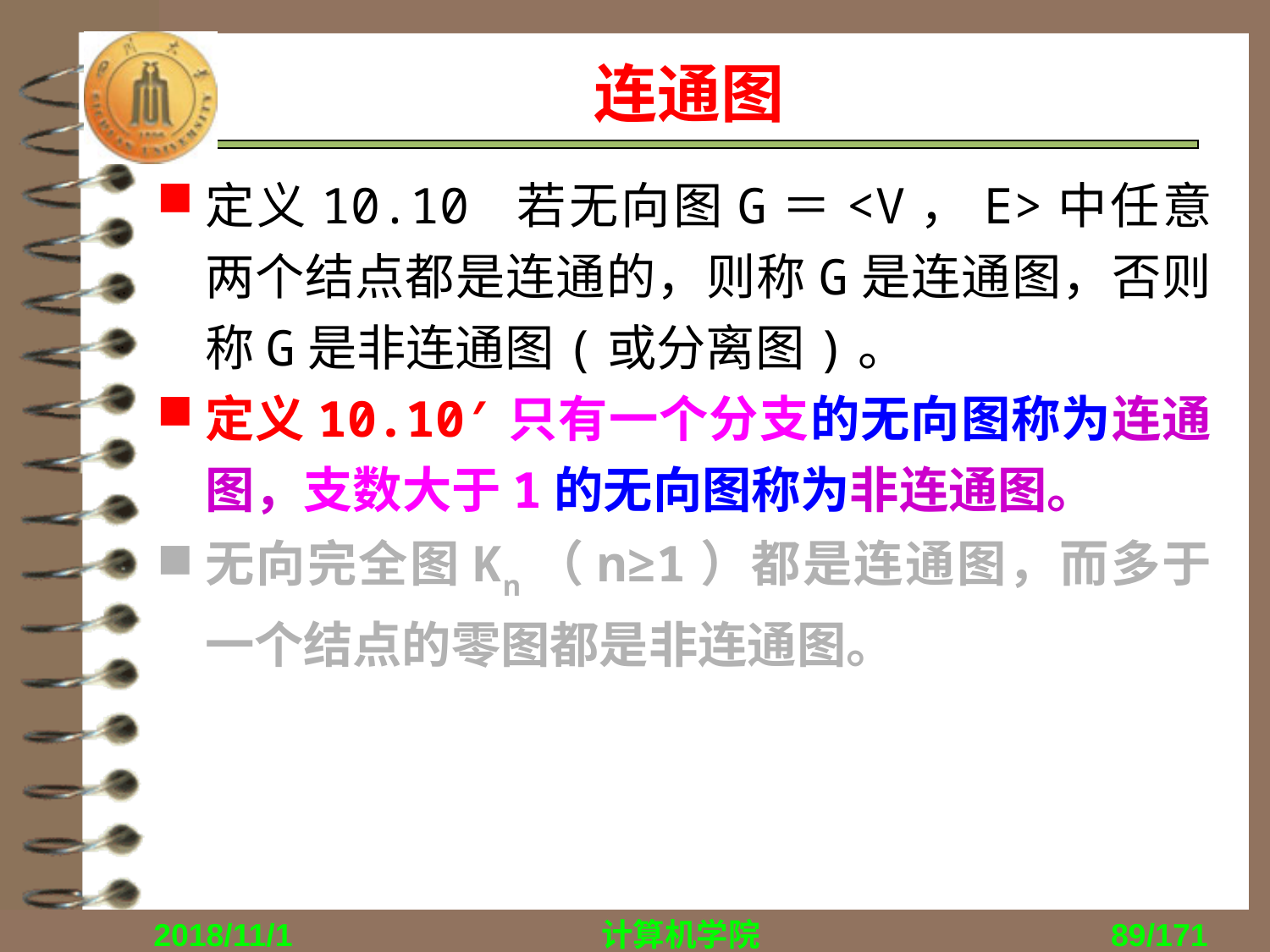

# 连通图
定义10.10 若无向图G＝<V，E>中任意两个结点都是连通的，则称G是连通图，否则称G是非连通图(或分离图)。
定义10.10′只有一个分支的无向图称为连通图，支数大于1的无向图称为非连通图。
无向完全图Kn（n≥1）都是连通图，而多于一个结点的零图都是非连通图。
2018/11/1
计算机学院
89/171